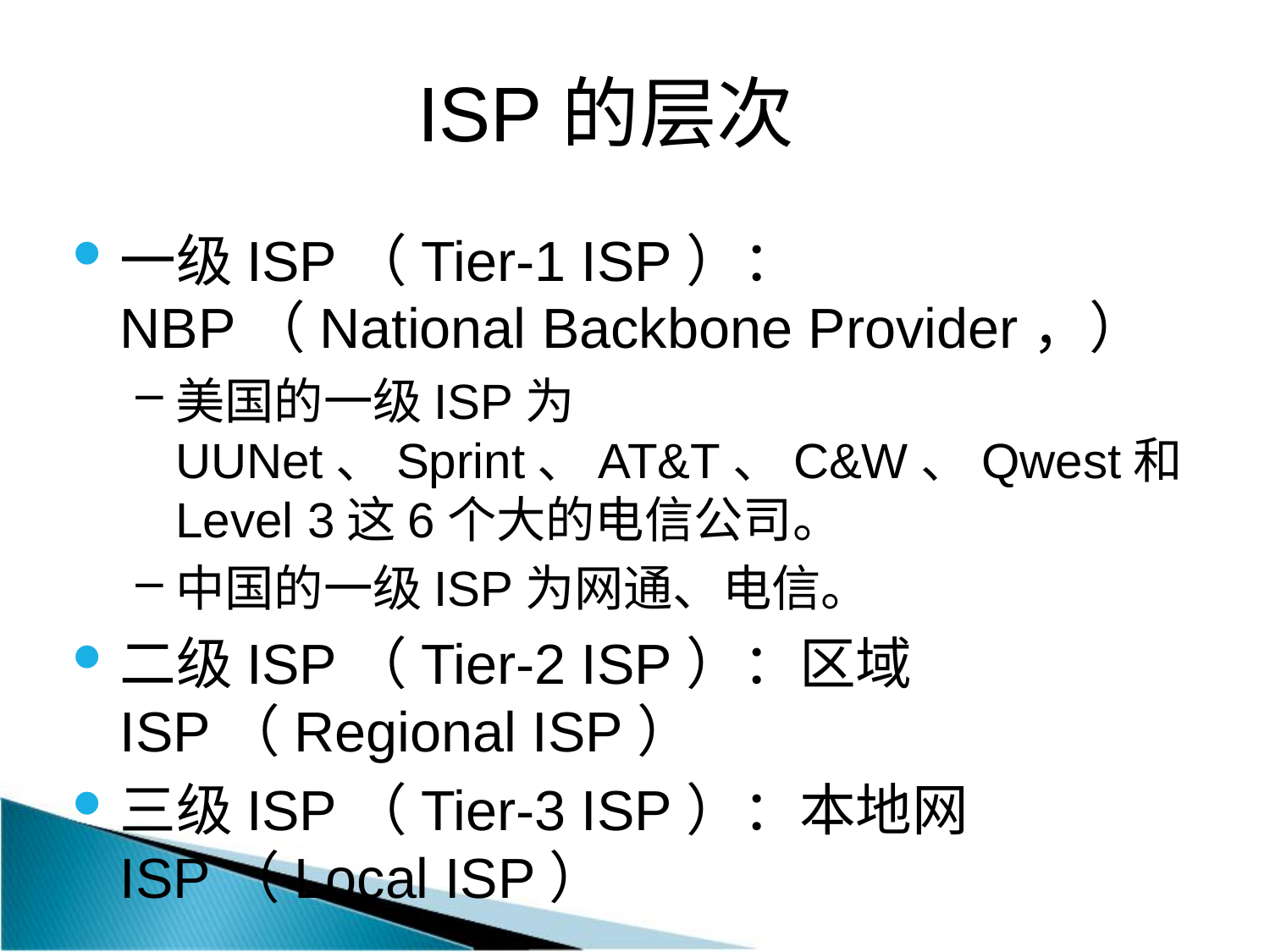

ISP的层次
一级ISP（Tier-1 ISP）：NBP（National Backbone Provider，）
美国的一级ISP为UUNet、Sprint、AT&T、C&W、Qwest和Level 3这6个大的电信公司。
中国的一级ISP为网通、电信。
二级ISP（Tier-2 ISP）：区域ISP（Regional ISP）
三级ISP（Tier-3 ISP）：本地网ISP（Local ISP）